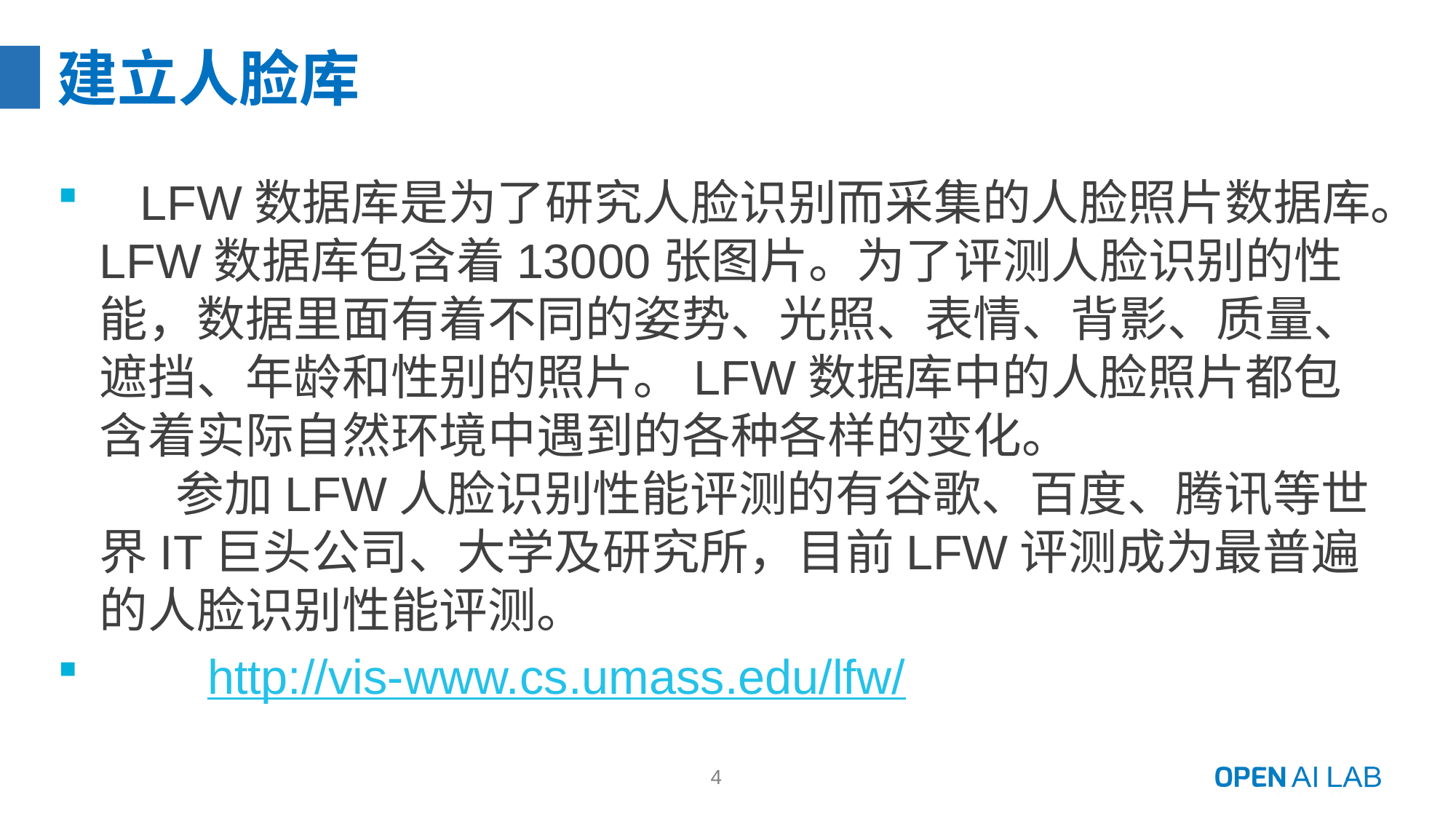

# 建立人脸库

   LFW数据库是为了研究人脸识别而采集的人脸照片数据库。LFW数据库包含着13000张图片。为了评测人脸识别的性能，数据里面有着不同的姿势、光照、表情、背影、质量、遮挡、年龄和性别的照片。LFW数据库中的人脸照片都包含着实际自然环境中遇到的各种各样的变化。
       参加LFW人脸识别性能评测的有谷歌、百度、腾讯等世界IT巨头公司、大学及研究所，目前LFW评测成为最普遍的人脸识别性能评测。
        http://vis-www.cs.umass.edu/lfw/